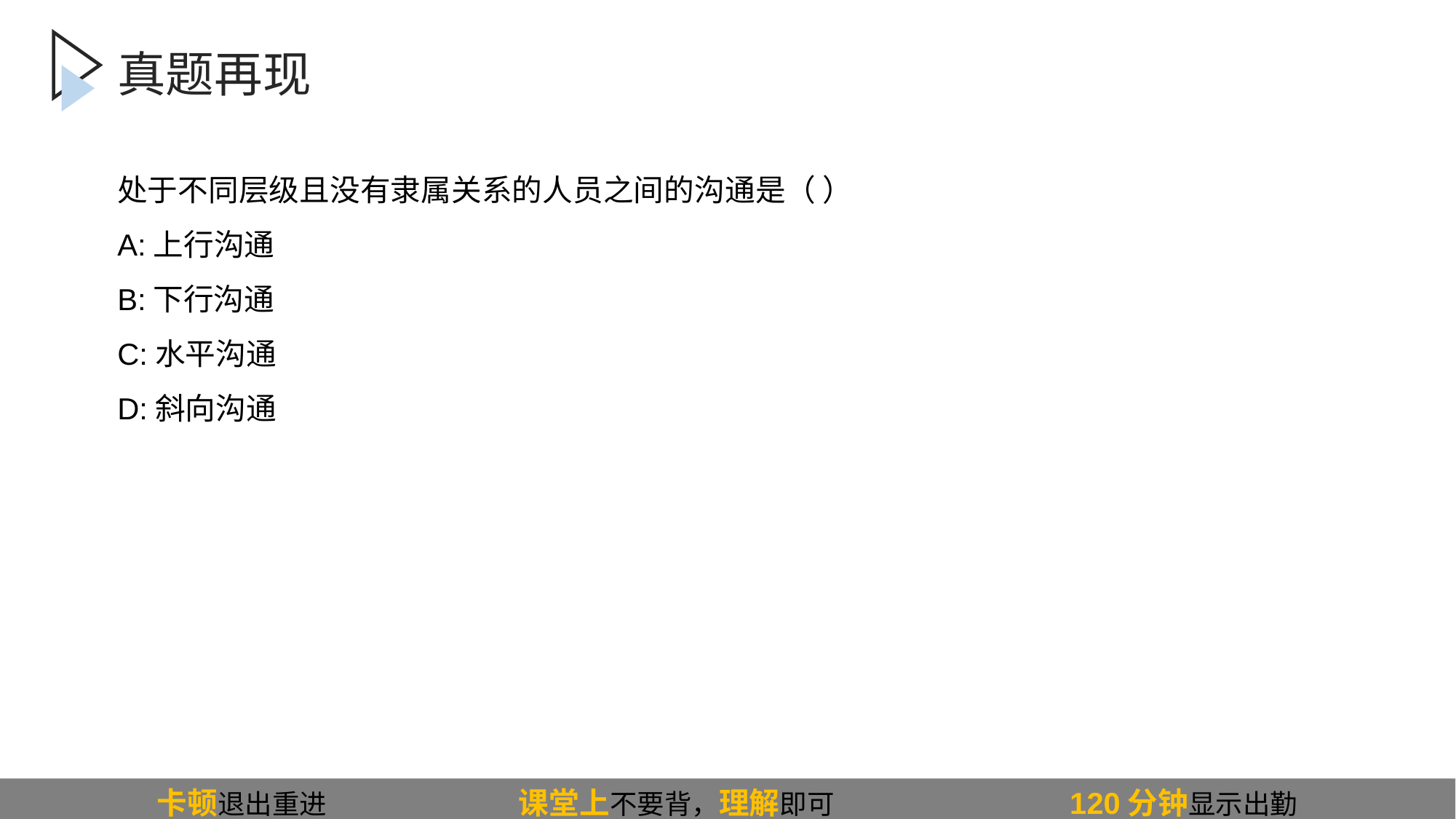

# 真题再现
处于不同层级且没有隶属关系的人员之间的沟通是（ ）
A:上行沟通
B:下行沟通
C:水平沟通
D:斜向沟通